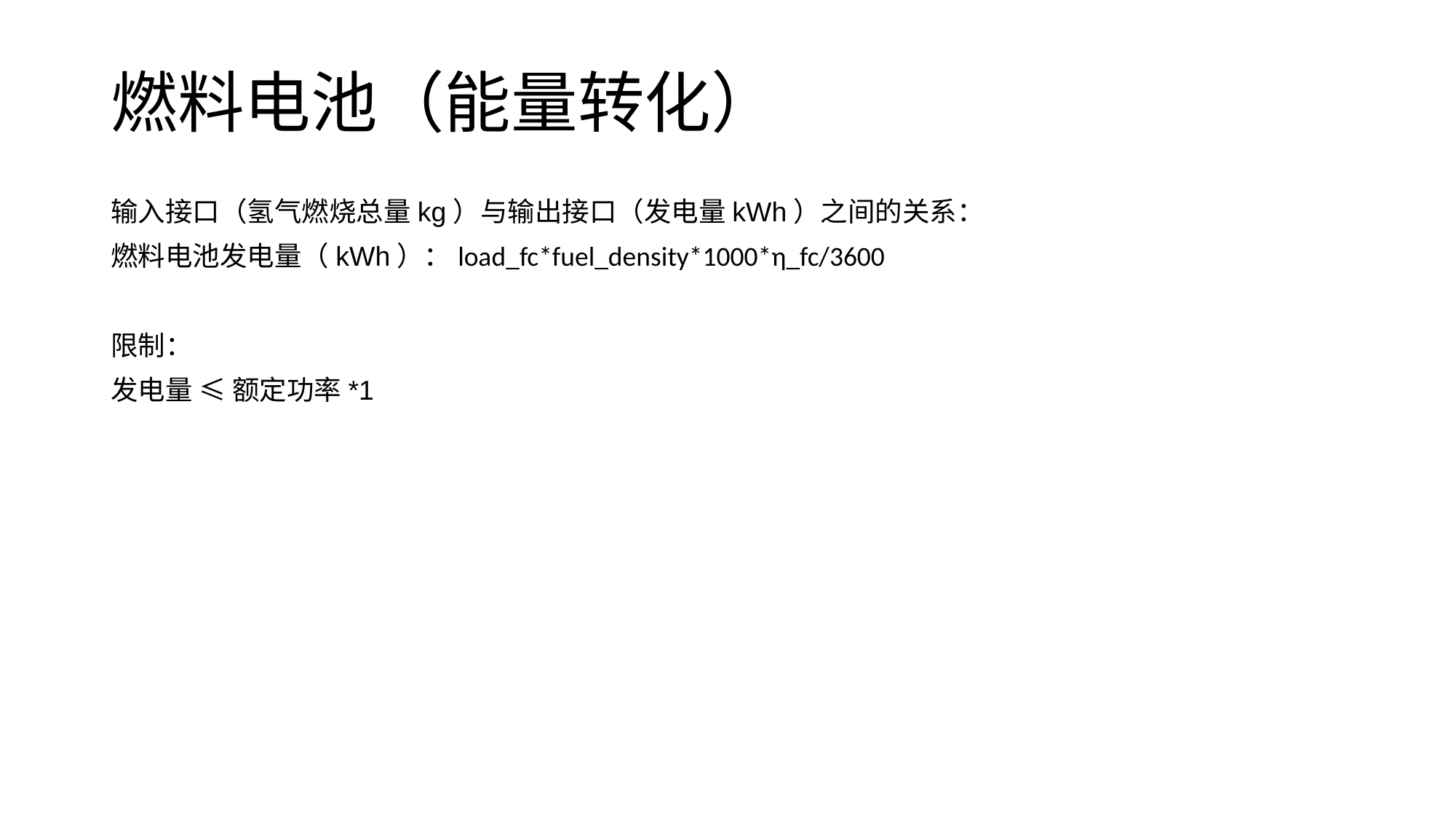

# 燃料电池（能量转化）
输入接口（氢气燃烧总量kg）与输出接口（发电量kWh）之间的关系：
燃料电池发电量（kWh）：load_fc*fuel_density*1000*η_fc/3600

限制：
发电量 ≤ 额定功率*1